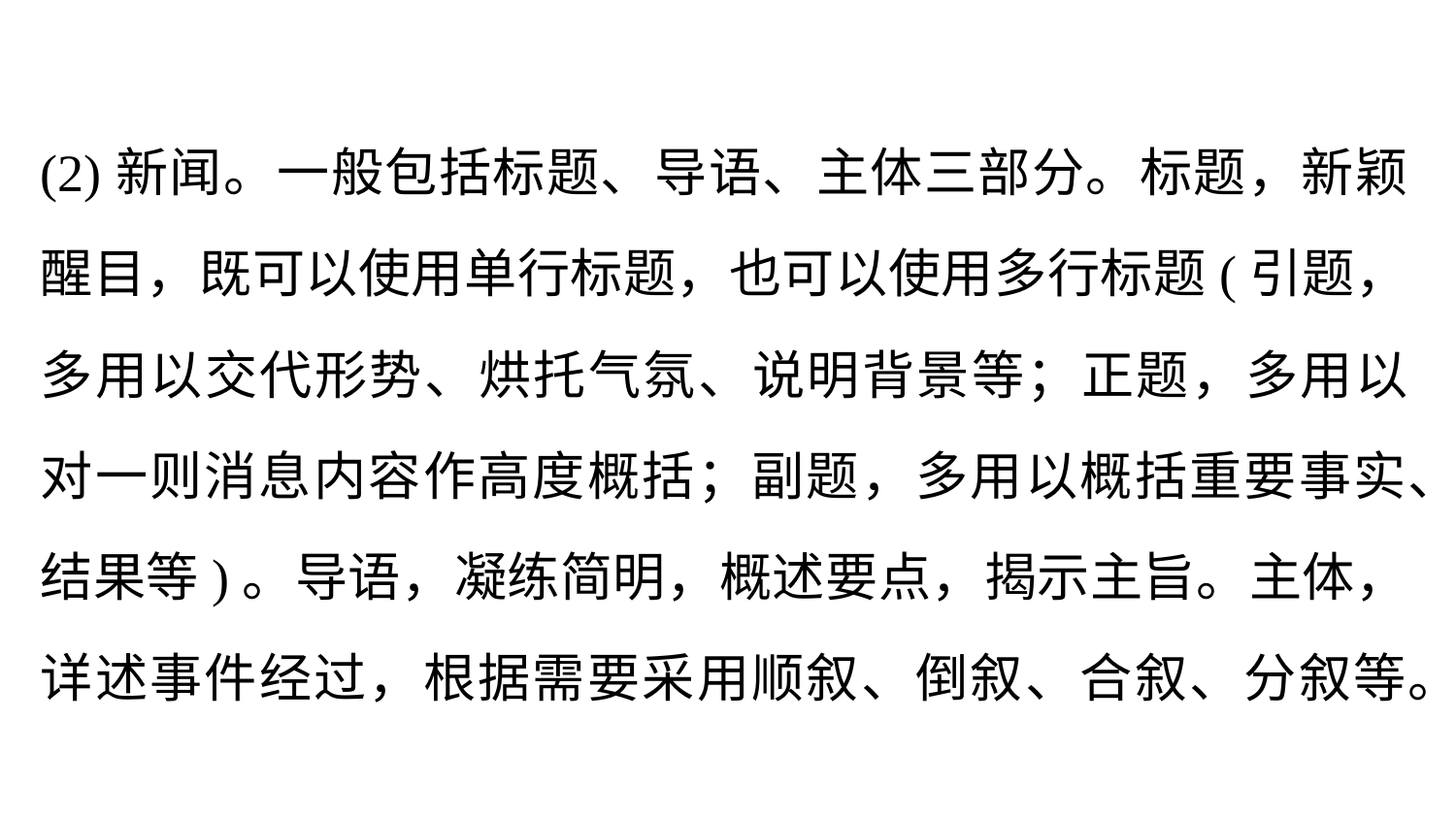

(2)新闻。一般包括标题、导语、主体三部分。标题，新颖醒目，既可以使用单行标题，也可以使用多行标题(引题，多用以交代形势、烘托气氛、说明背景等；正题，多用以对一则消息内容作高度概括；副题，多用以概括重要事实、结果等)。导语，凝练简明，概述要点，揭示主旨。主体，详述事件经过，根据需要采用顺叙、倒叙、合叙、分叙等。